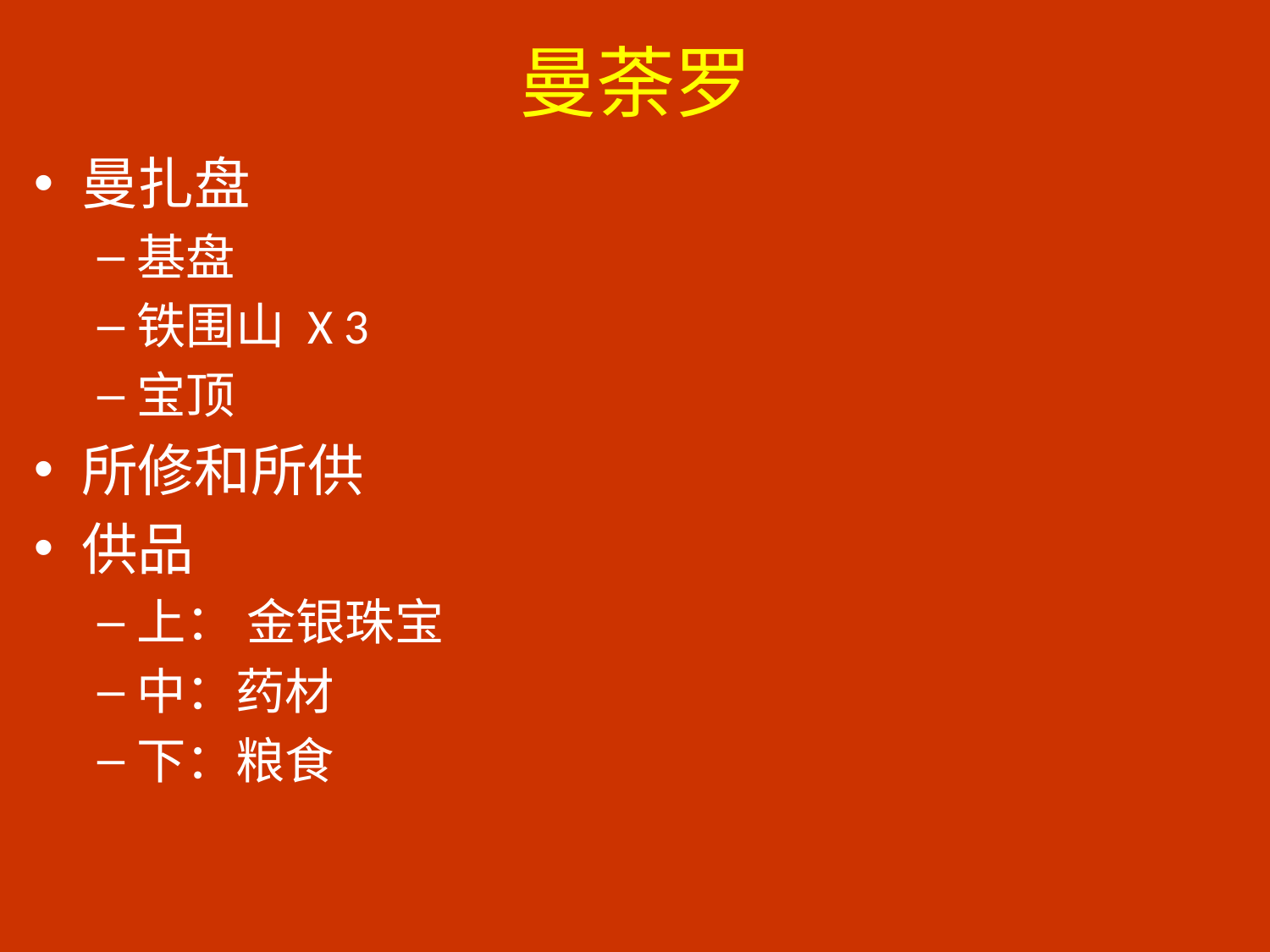

# 曼荼罗
曼扎盘
基盘
铁围山 X 3
宝顶
所修和所供
供品
上： 金银珠宝
中：药材
下：粮食